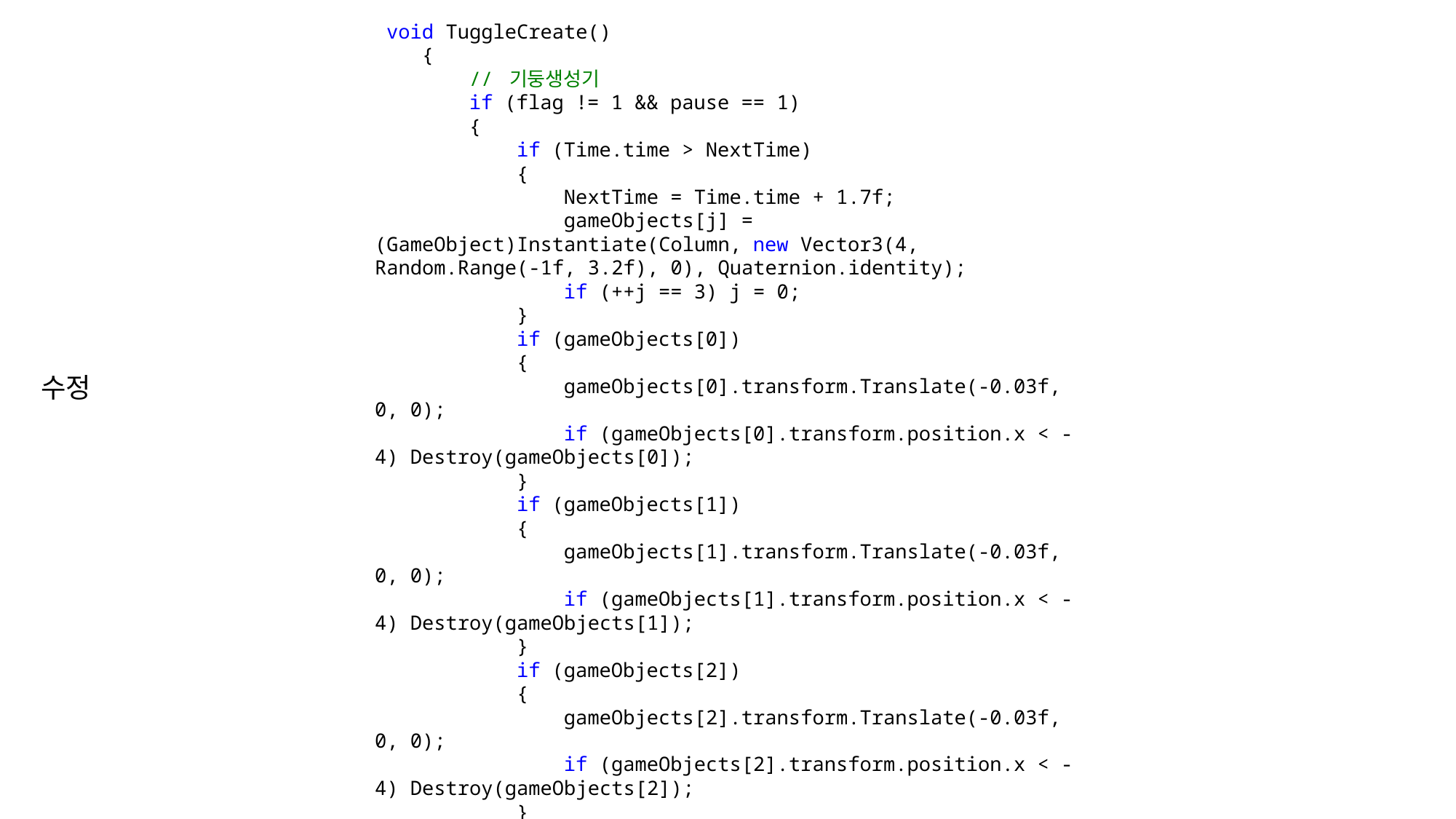

void TuggleCreate()
    {
        // 기둥생성기
        if (flag != 1 && pause == 1)
        {
            if (Time.time > NextTime)
            {
                NextTime = Time.time + 1.7f;
                gameObjects[j] = (GameObject)Instantiate(Column, new Vector3(4, Random.Range(-1f, 3.2f), 0), Quaternion.identity);
                if (++j == 3) j = 0;
            }
            if (gameObjects[0])
            {
                gameObjects[0].transform.Translate(-0.03f, 0, 0);
                if (gameObjects[0].transform.position.x < -4) Destroy(gameObjects[0]);
            }
            if (gameObjects[1])
            {
                gameObjects[1].transform.Translate(-0.03f, 0, 0);
                if (gameObjects[1].transform.position.x < -4) Destroy(gameObjects[1]);
            }
            if (gameObjects[2])
            {
                gameObjects[2].transform.Translate(-0.03f, 0, 0);
                if (gameObjects[2].transform.position.x < -4) Destroy(gameObjects[2]);
            }
        }
    }
수정